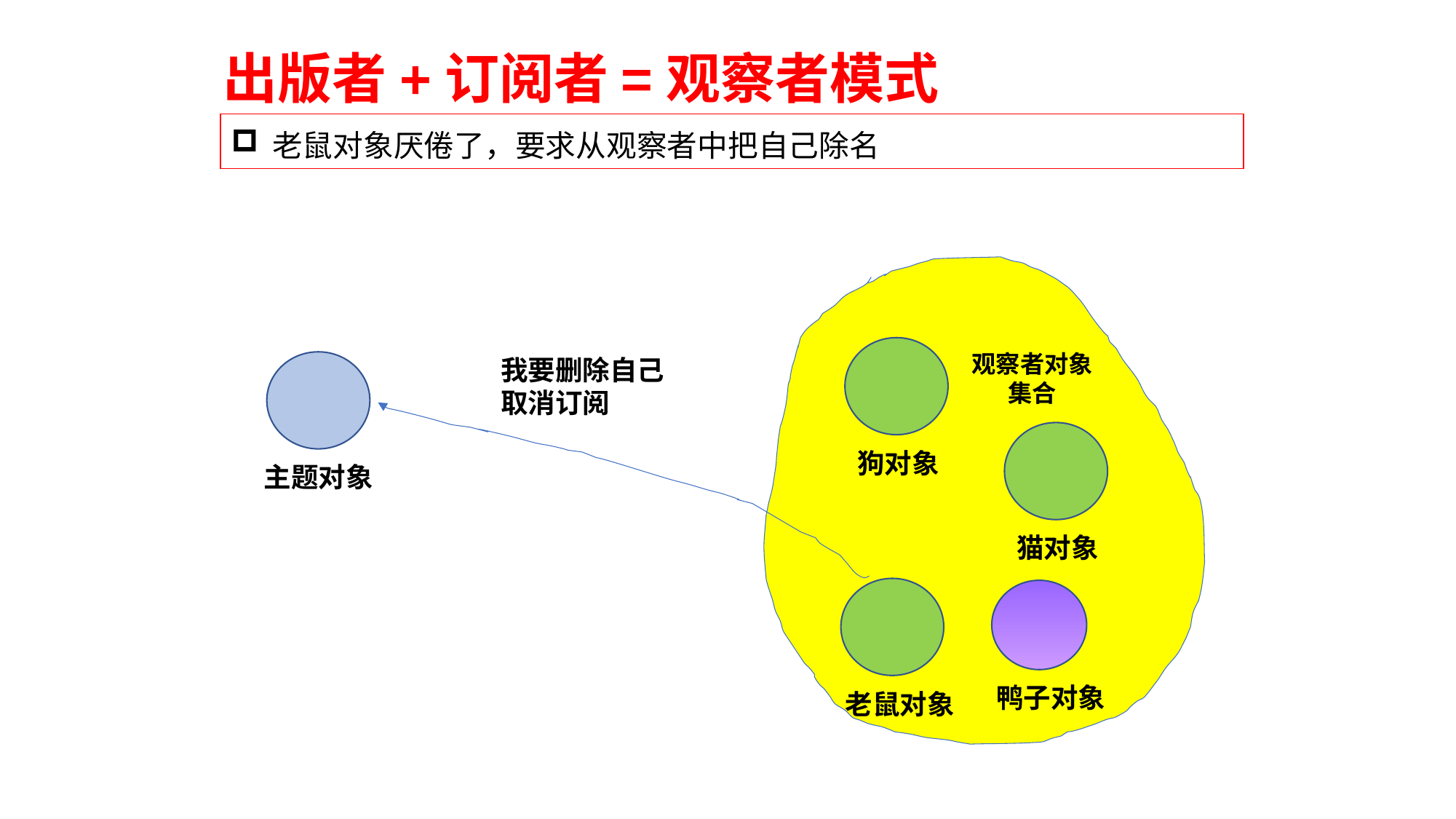

出版者+订阅者=观察者模式
老鼠对象厌倦了，要求从观察者中把自己除名

狗对象
观察者对象
集合
我要删除自己
取消订阅

主题对象

猫对象

老鼠对象

鸭子对象
213